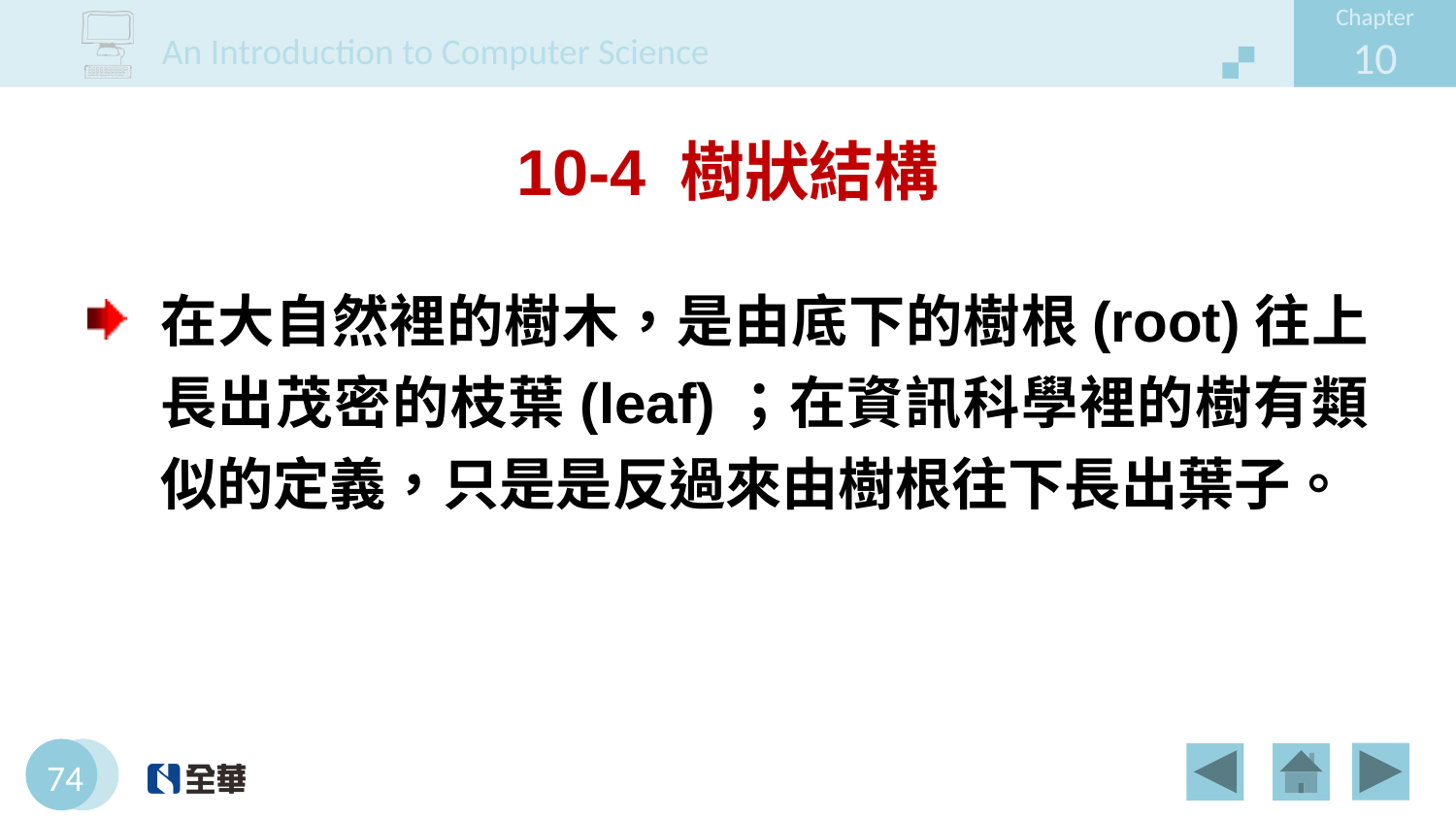

# 10-4 樹狀結構
在大自然裡的樹木，是由底下的樹根(root)往上長出茂密的枝葉(leaf)；在資訊科學裡的樹有類似的定義，只是是反過來由樹根往下長出葉子。